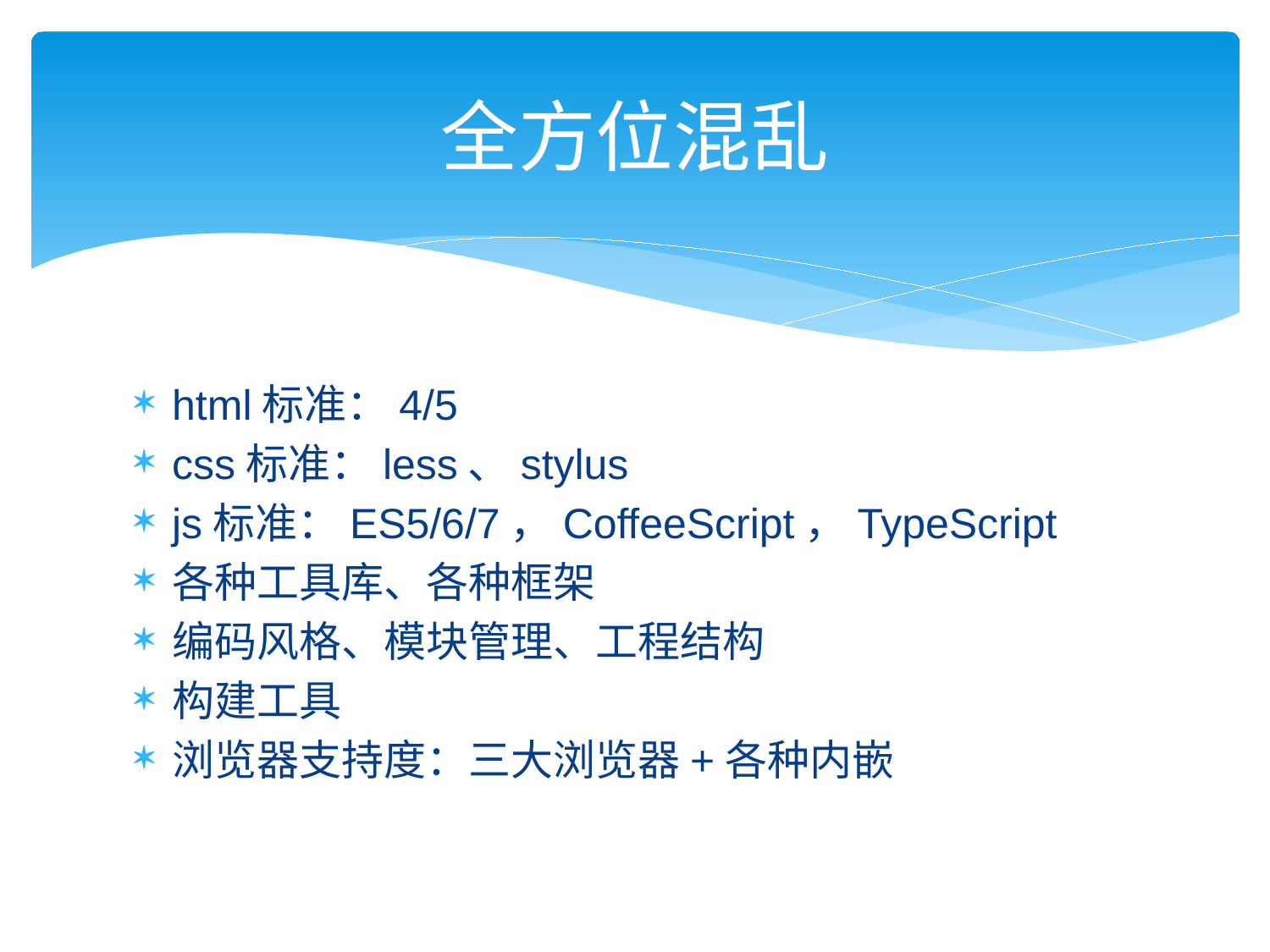

# 全方位混乱
html标准：4/5
css标准：less、stylus
js标准：ES5/6/7，CoffeeScript，TypeScript
各种工具库、各种框架
编码风格、模块管理、工程结构
构建工具
浏览器支持度：三大浏览器+各种内嵌